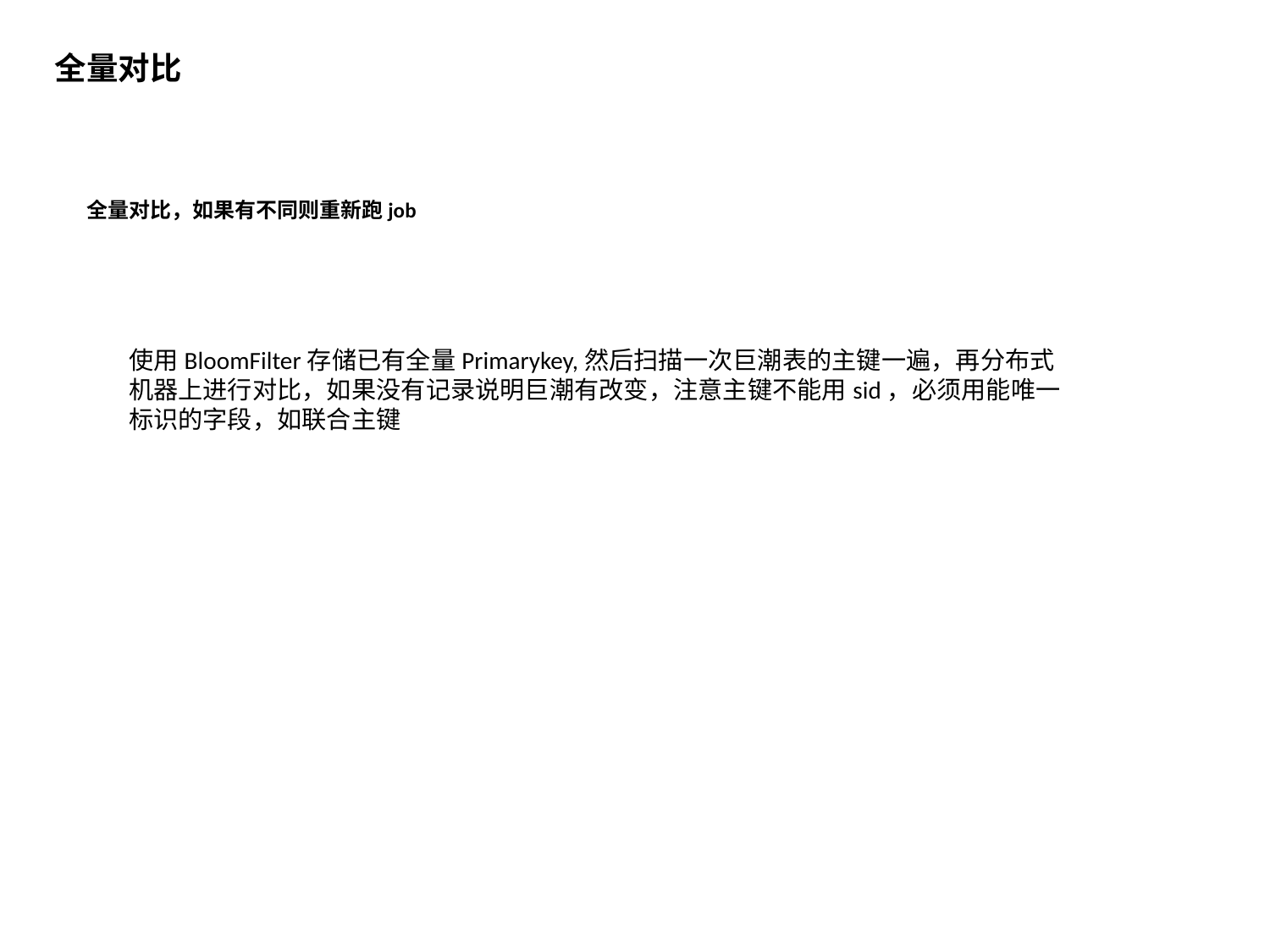

全量对比
全量对比，如果有不同则重新跑job
使用BloomFilter存储已有全量Primarykey,然后扫描一次巨潮表的主键一遍，再分布式机器上进行对比，如果没有记录说明巨潮有改变，注意主键不能用sid，必须用能唯一标识的字段，如联合主键